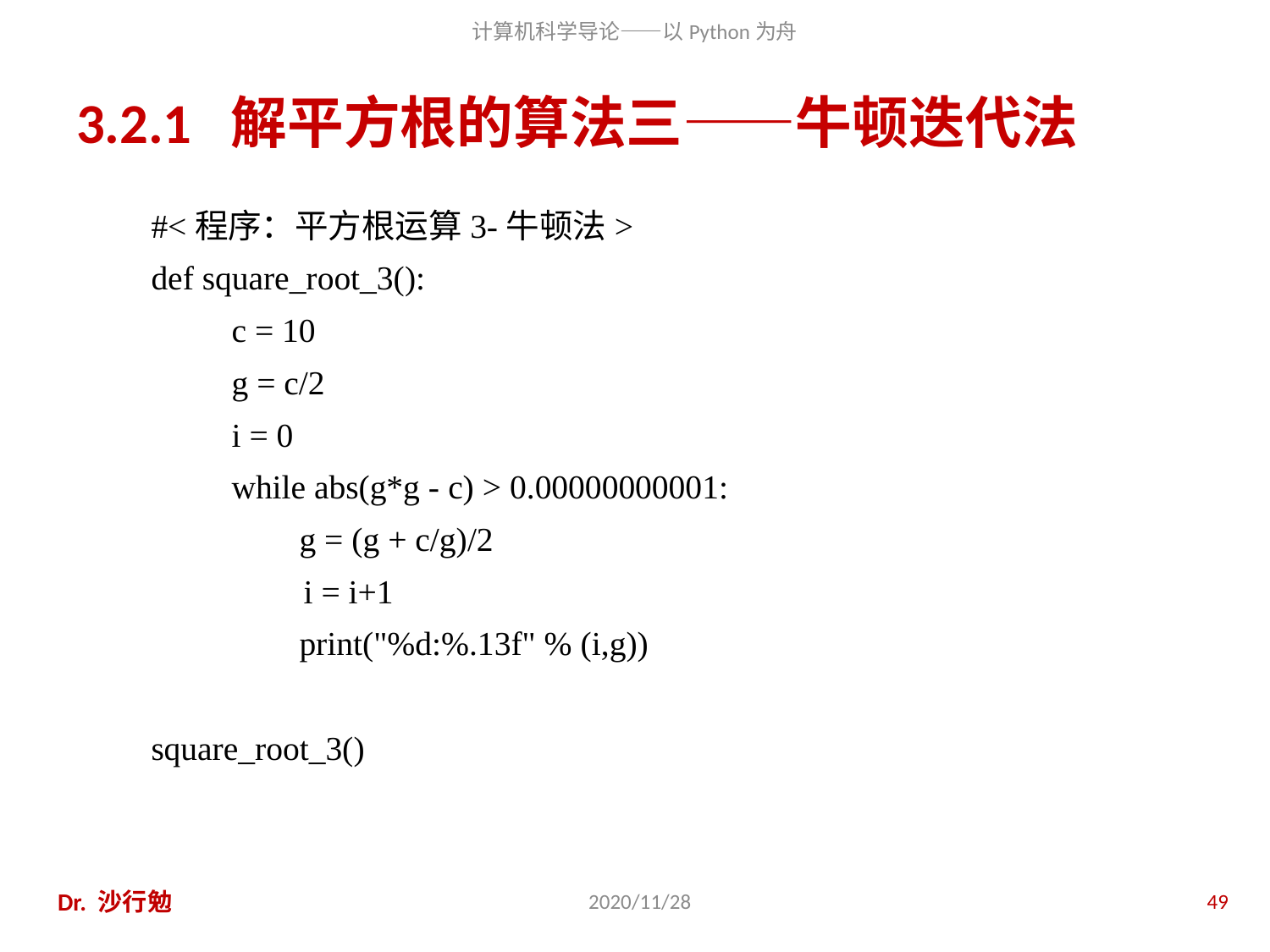

# 3.2.1  解平方根的算法三——牛顿迭代法
#<程序：平方根运算3-牛顿法>
def square_root_3():
	  c = 10
   	  g = c/2
  	  i = 0
	  while abs(g*g - c) > 0.00000000001:
      	          g = (g + c/g)/2
                  i = i+1
	          print("%d:%.13f" % (i,g))

square_root_3()

Dr. 沙行勉
2020/11/28
49